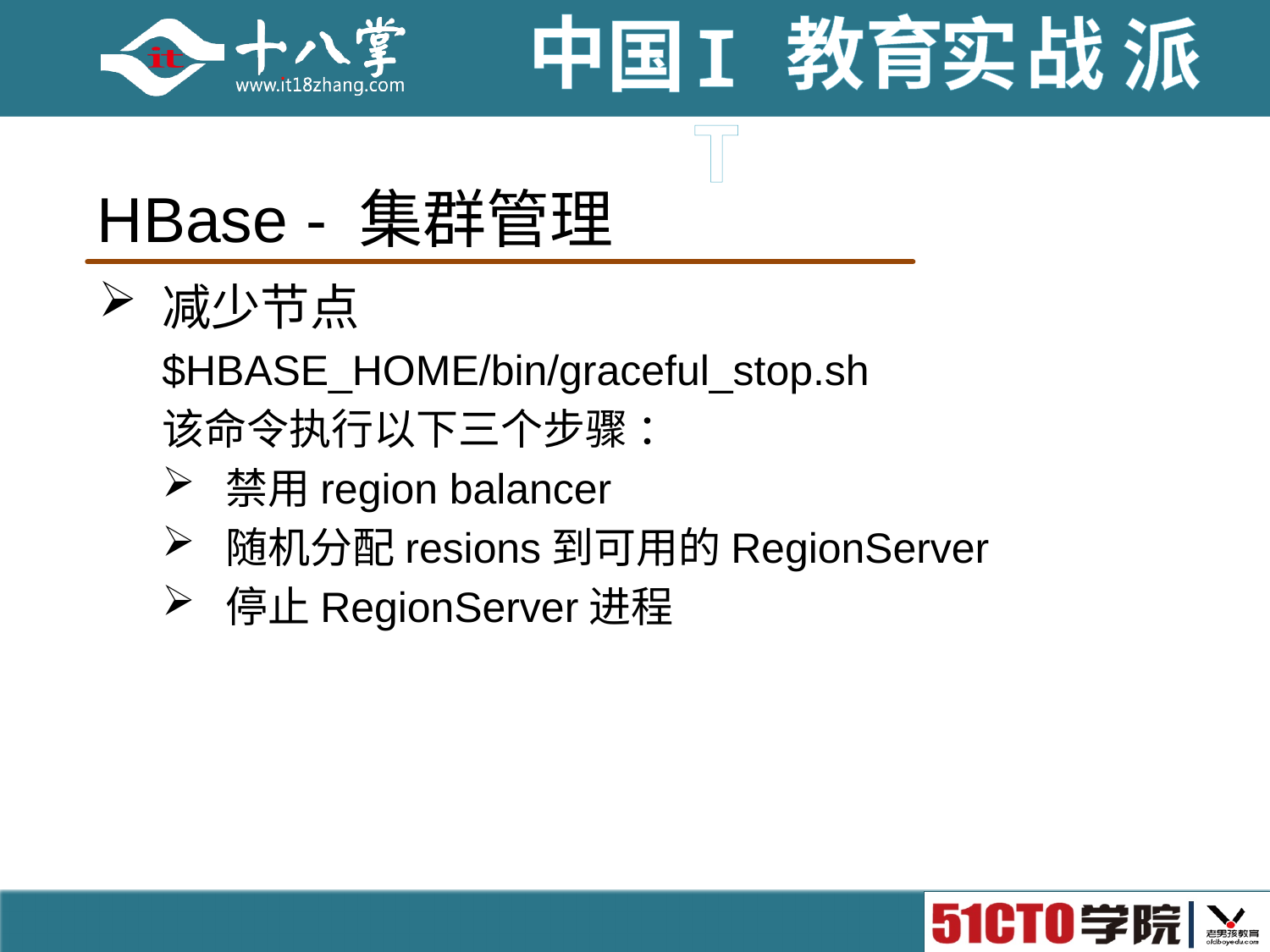

# HBase - 集群管理
减少节点
$HBASE_HOME/bin/graceful_stop.sh
该命令执行以下三个步骤 ：
禁用region balancer
随机分配resions到可用的RegionServer
停止RegionServer进程